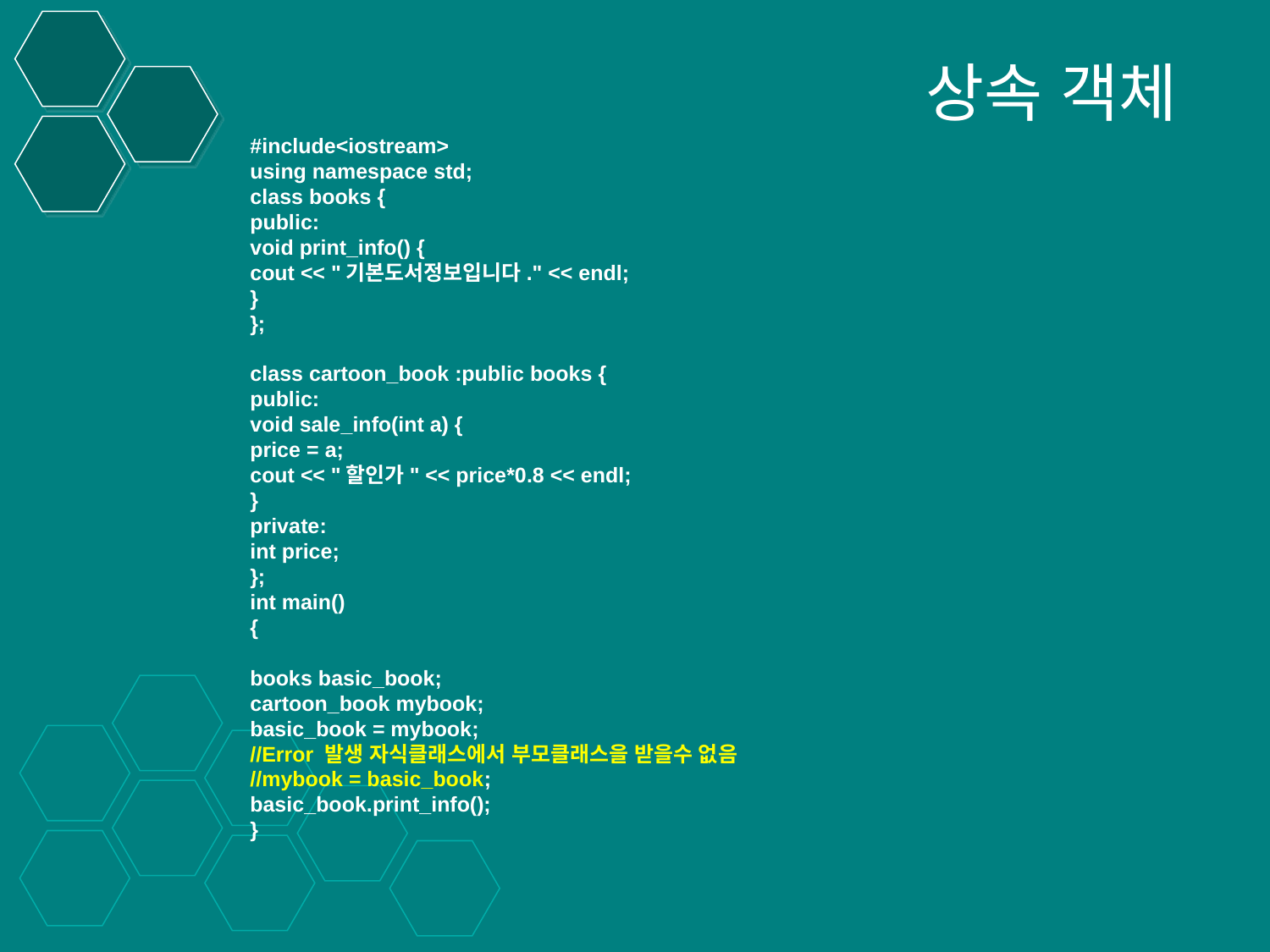

# 상속 객체
#include<iostream>
using namespace std;
class books {
public:
void print_info() {
cout << "기본도서정보입니다." << endl;
}
};

class cartoon_book :public books {
public:
void sale_info(int a) {
price = a;
cout << "할인가" << price*0.8 << endl;
}
private:
int price;
};
int main()
{

books basic_book;
cartoon_book mybook;
basic_book = mybook;
//Error 발생 자식클래스에서 부모클래스을 받을수 없음
//mybook = basic_book;
basic_book.print_info();
}